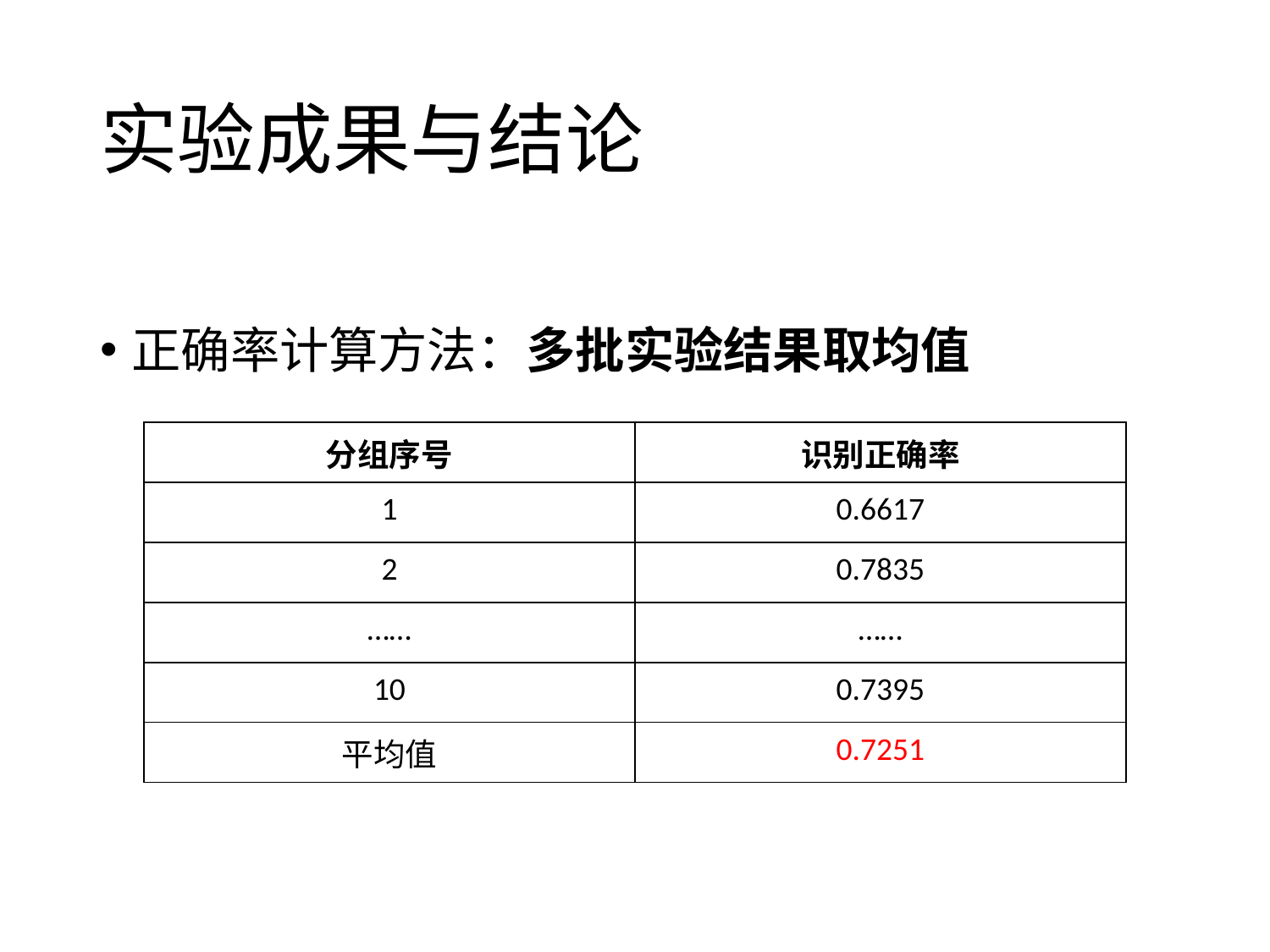

# 实验成果与结论
正确率计算方法：多批实验结果取均值
| 分组序号 | 识别正确率 |
| --- | --- |
| 1 | 0.6617 |
| 2 | 0.7835 |
| …… | …… |
| 10 | 0.7395 |
| 平均值 | 0.7251 |